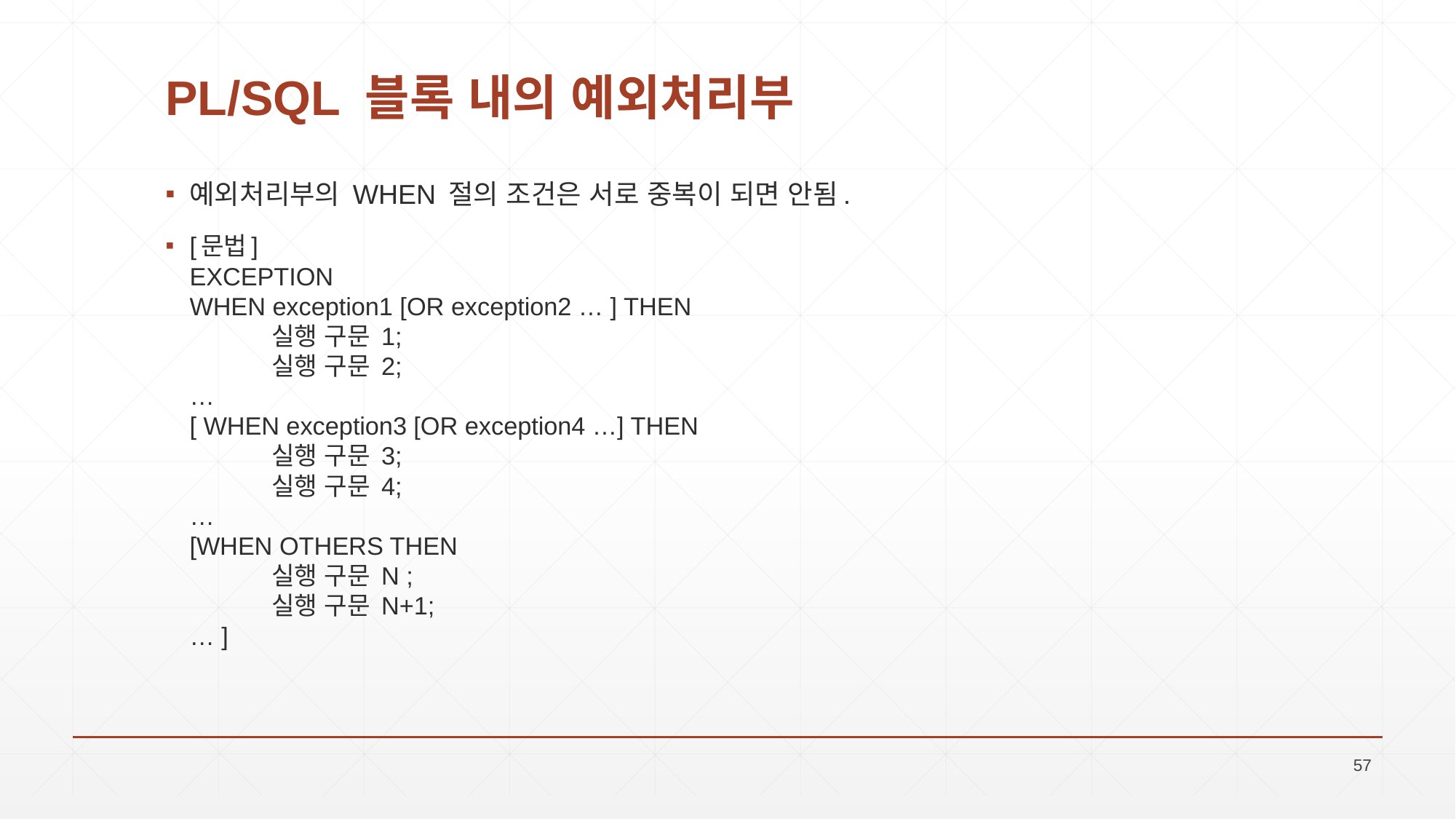

# PL/SQL 블록 내의 예외처리부
예외처리부의 WHEN 절의 조건은 서로 중복이 되면 안됨.
[문법]
EXCEPTION
WHEN exception1 [OR exception2 … ] THEN
	실행 구문 1;
	실행 구문 2;
…
[ WHEN exception3 [OR exception4 …] THEN
	실행 구문 3;
	실행 구문 4;
…
[WHEN OTHERS THEN
	실행 구문 N ;
	실행 구문 N+1;
… ]
57